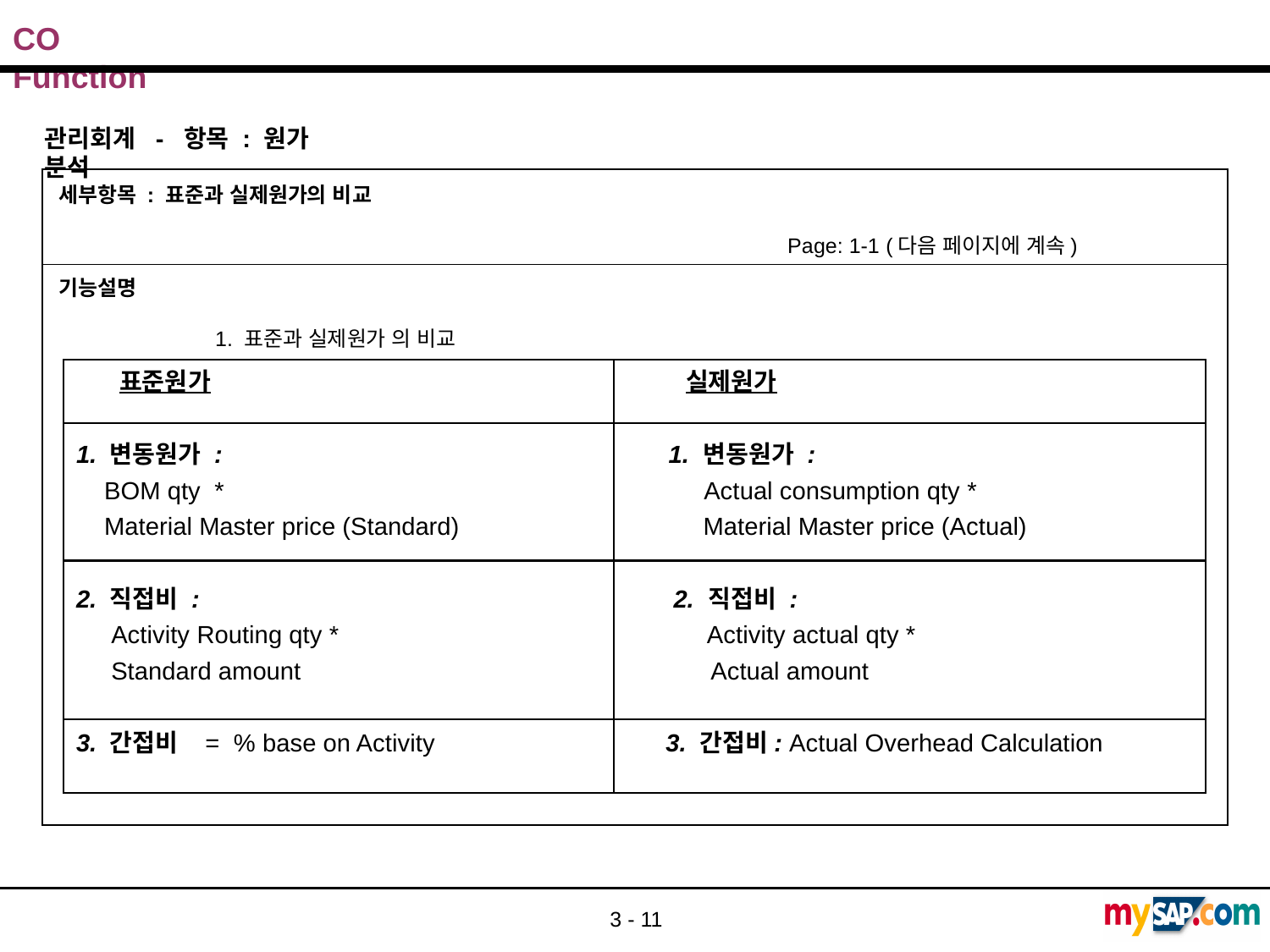

관리회계  -  항목 : 원가 분석

세부항목 : 표준과 실제원가의 비교

                                                                                                                           Page: 1-1 (다음 페이지에 계속)
기능설명

	     1. 표준과 실제원가 의 비교
    표준원가                                                                    실제원가

1. 변동원가 :                                                                1. 변동원가 :
    BOM qty  *                                                                     Actual consumption qty *
    Material Master price (Standard)                                   Material Master price (Actual)

2. 직접비 :                                                                    2. 직접비 :
     Activity Routing qty *                                                     Activity actual qty *
     Standard amount                                                           Actual amount

3. 간접비   =  % base on Activity                                 3. 간접비: Actual Overhead Calculation